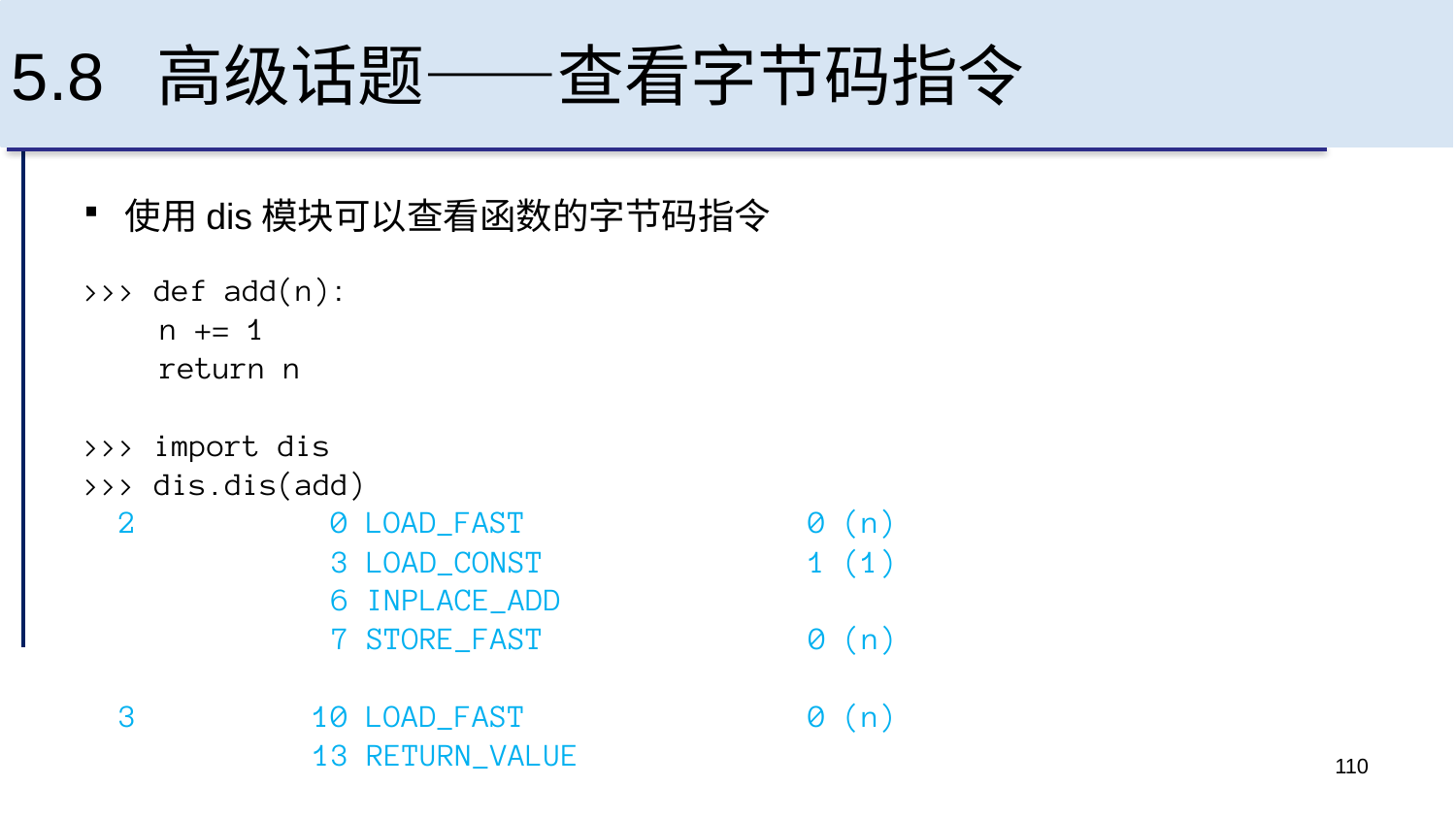

# 5.8  高级话题——查看字节码指令
使用dis模块可以查看函数的字节码指令

>>> def add(n):
	  n += 1
	  return n

>>> import dis
>>> dis.dis(add)
  2           0 LOAD_FAST                0 (n)
              3 LOAD_CONST               1 (1)
              6 INPLACE_ADD
              7 STORE_FAST               0 (n)

  3          10 LOAD_FAST                0 (n)
             13 RETURN_VALUE
110